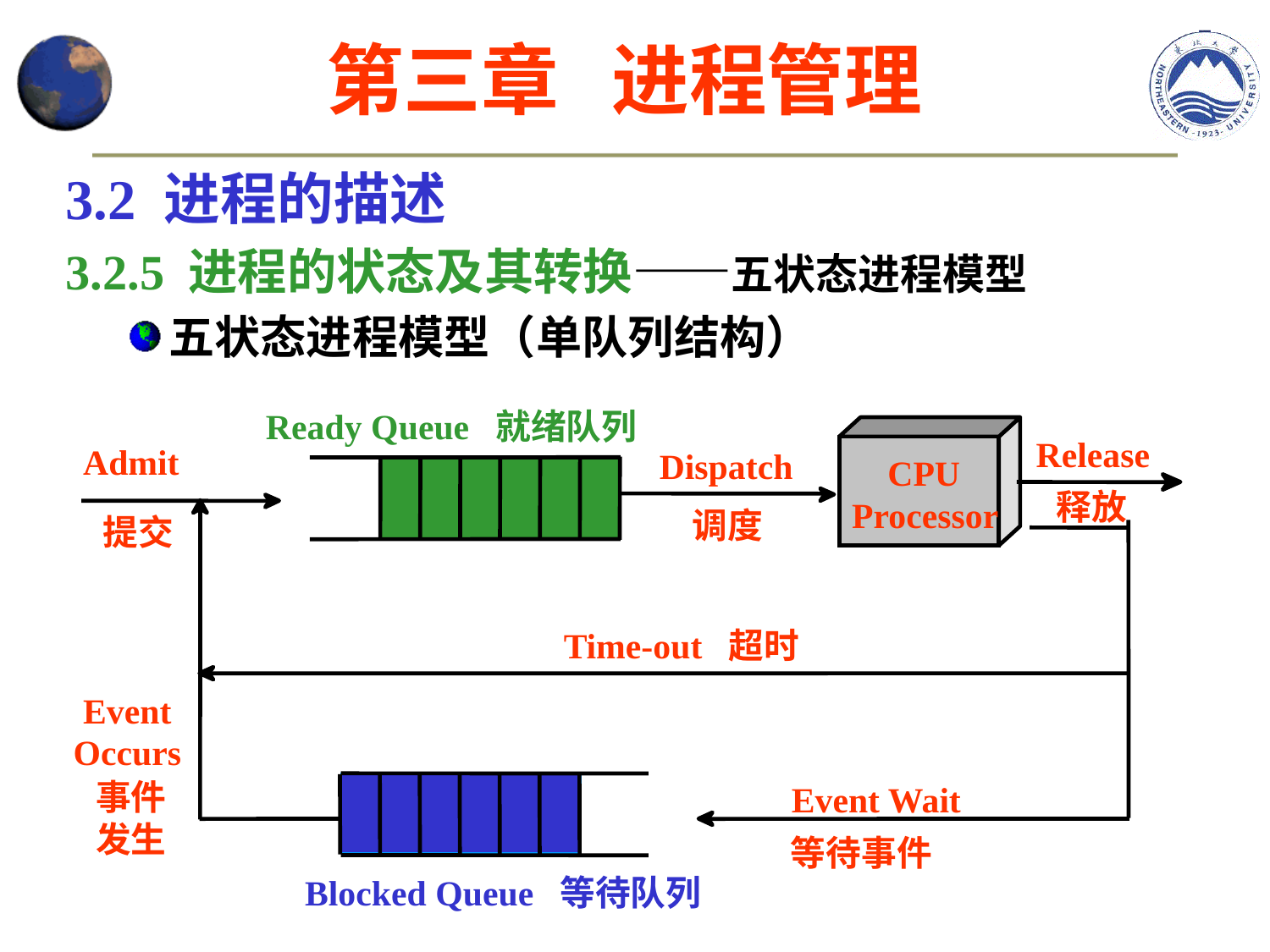

第三章   进程管理
3.2 进程的描述
3.2.5 进程的状态及其转换——五状态进程模型
五状态进程模型（单队列结构）
Ready Queue  就绪队列

Release

Admit
Dispatch
CPU

释放

Processor

调度

提交

Time-out  超时

Event
Occurs
事件发生

Event Wait

等待事件

Blocked Queue  等待队列